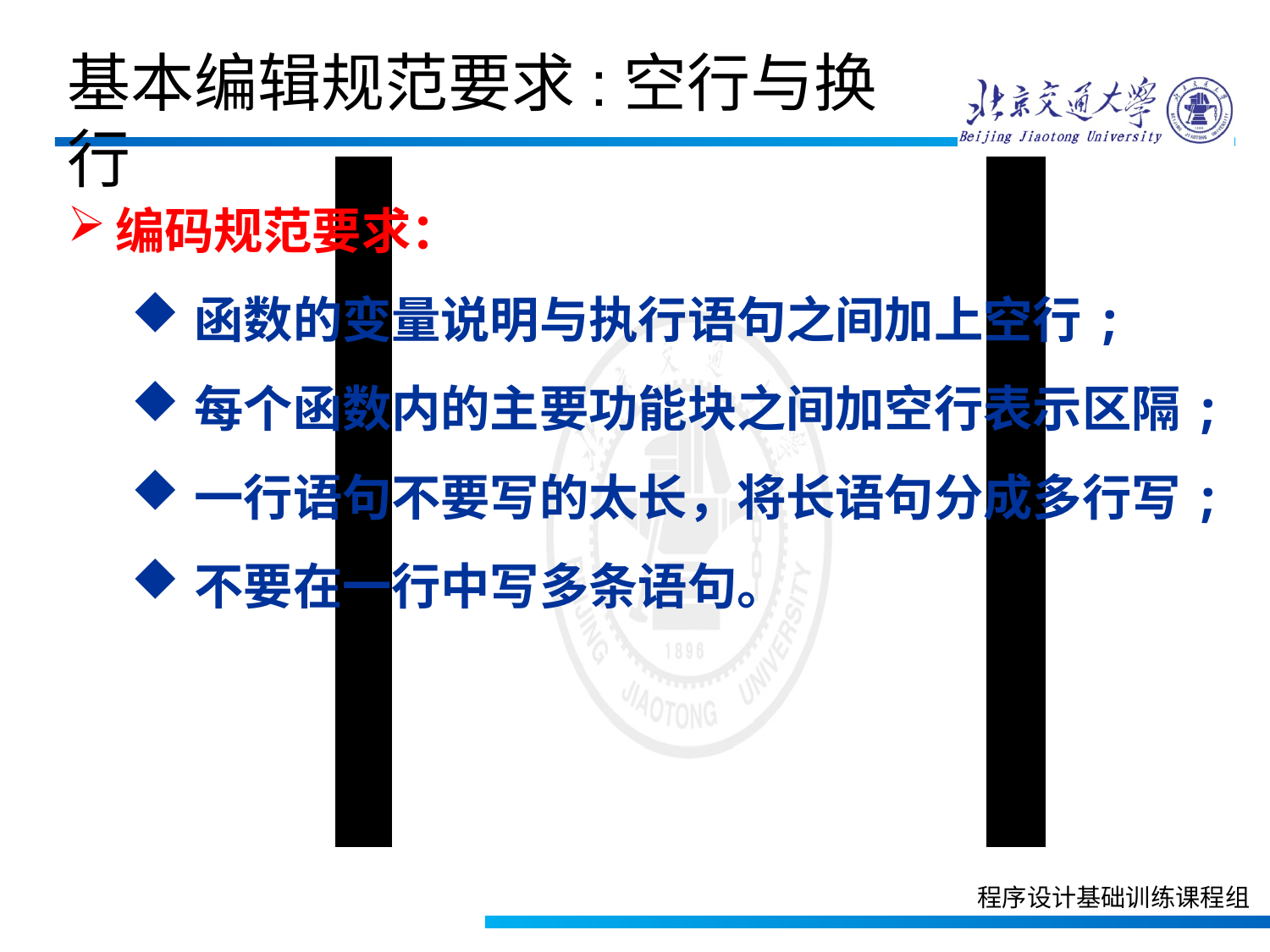

基本编辑规范要求:空行与换行
编码规范要求：
函数的变量说明与执行语句之间加上空行;
每个函数内的主要功能块之间加空行表示区隔;
一行语句不要写的太长，将长语句分成多行写;
不要在一行中写多条语句。
程序设计基础训练课程组